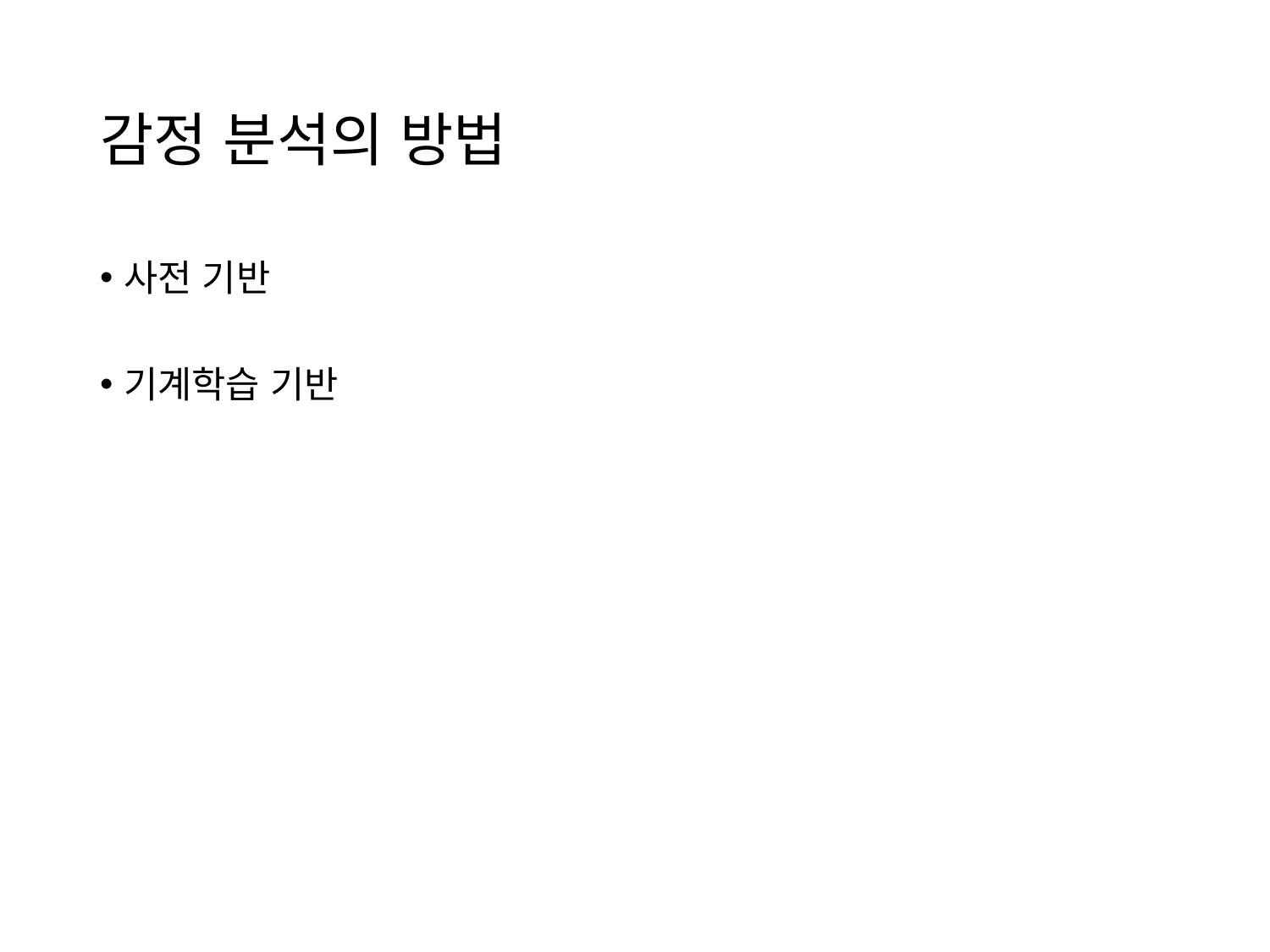

# 감정 분석의 방법
사전 기반

기계학습 기반